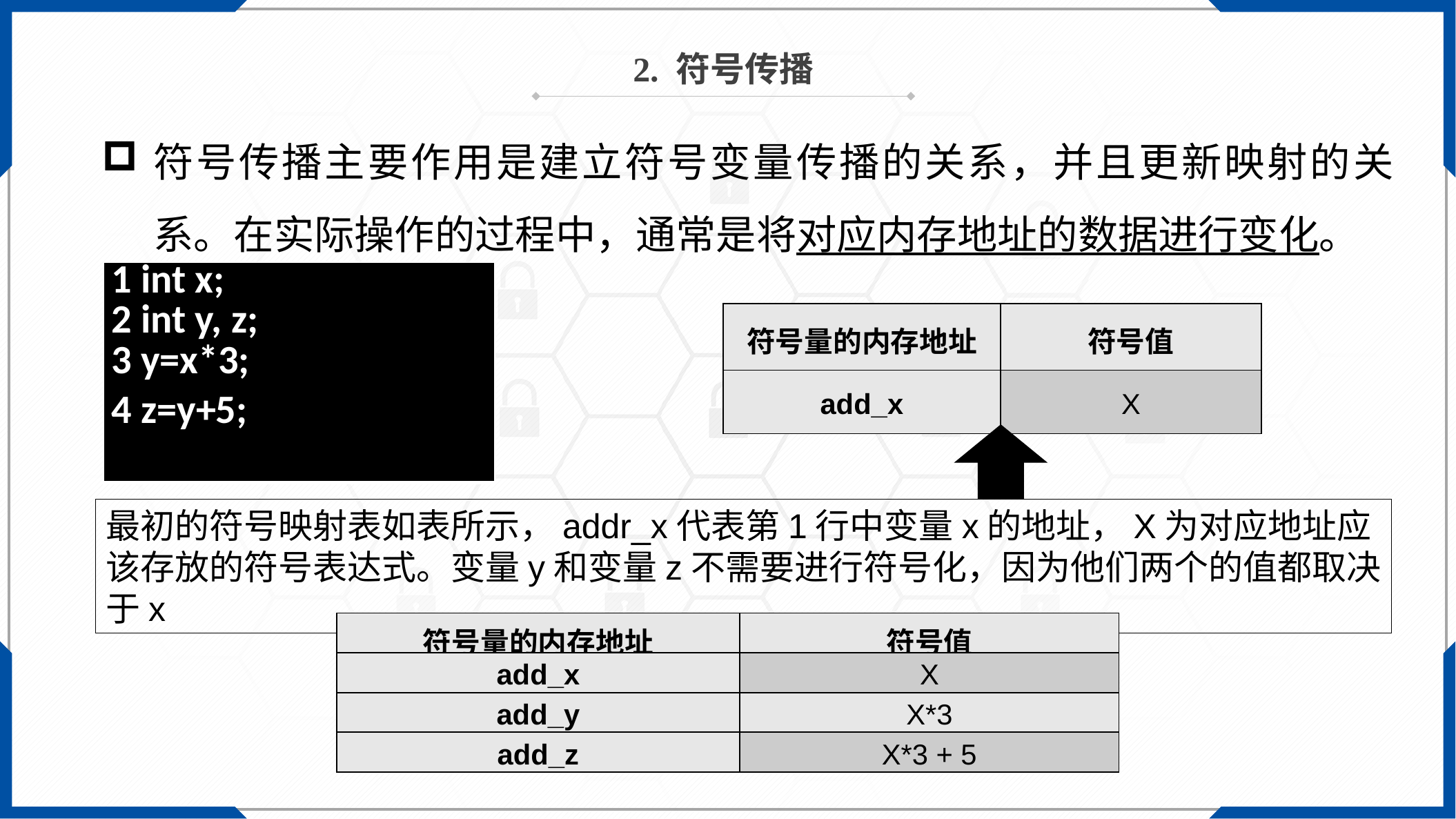

2. 符号传播
符号传播主要作用是建立符号变量传播的关系，并且更新映射的关系。在实际操作的过程中，通常是将对应内存地址的数据进行变化。
| 1 int x; 2 int y, z; 3 y=x\*3; 4 z=y+5; |
| --- |
| 符号量的内存地址 | 符号值 |
| --- | --- |
| add\_x | X |

最初的符号映射表如表所示，addr_x代表第1行中变量x的地址，X为对应地址应该存放的符号表达式。变量y和变量z不需要进行符号化，因为他们两个的值都取决于x
| 符号量的内存地址 | 符号值 |
| --- | --- |
| add\_x | X |
| add\_y | X\*3 |
| add\_z | X\*3 + 5 |